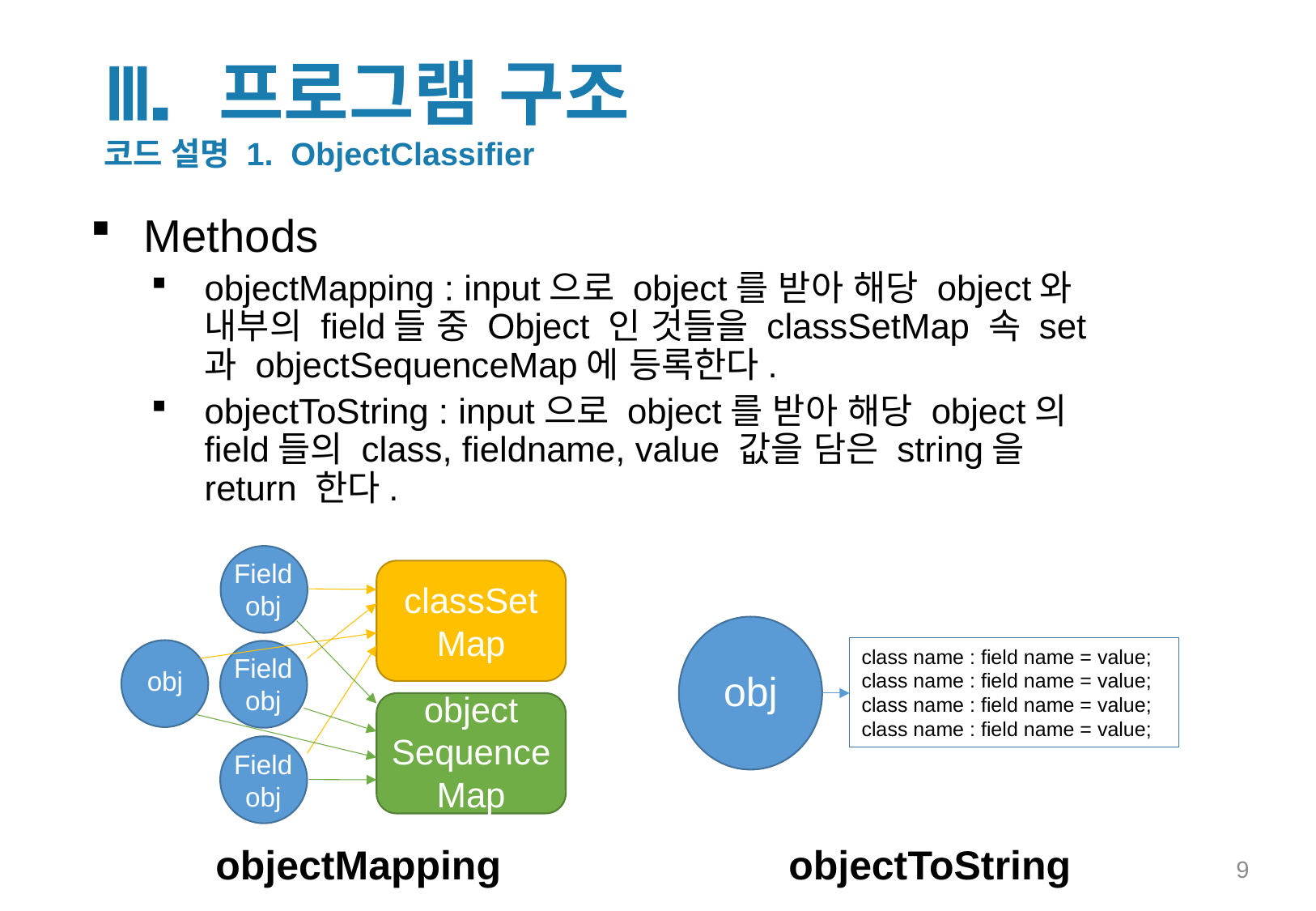

Ⅲ.  프로그램 구조
코드 설명 1.  ObjectClassifier
Methods
objectMapping : input으로 object를 받아 해당 object와 내부의 field들 중 Object 인 것들을 classSetMap 속 set과 objectSequenceMap에 등록한다.
objectToString : input으로 object를 받아 해당 object의 field들의 class, fieldname, value 값을 담은 string을 return 한다.

Field
obj
classSetMap

Field
obj
obj
object
Sequence
Map

Field
obj
objectMapping

obj
class name : field name = value;
class name : field name = value;
class name : field name = value;
class name : field name = value;
objectToString
9